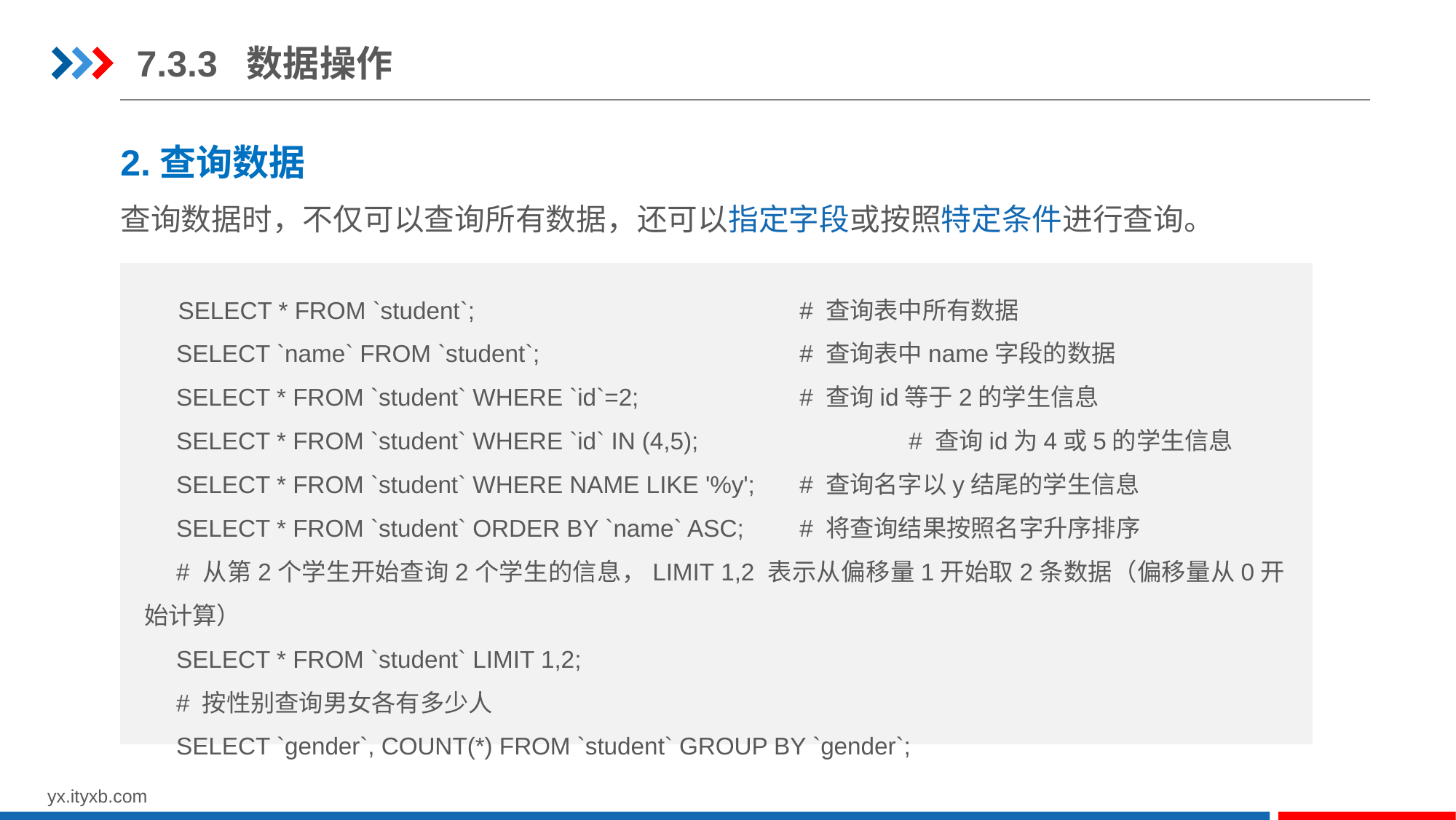

7.3.3  数据操作
2.查询数据
查询数据时，不仅可以查询所有数据，还可以指定字段或按照特定条件进行查询。

     SELECT * FROM `student`;			# 查询表中所有数据
SELECT `name` FROM `student`;			# 查询表中name字段的数据
SELECT * FROM `student` WHERE `id`=2;		# 查询id等于2的学生信息
SELECT * FROM `student` WHERE `id` IN (4,5);		# 查询id为4或5的学生信息
SELECT * FROM `student` WHERE NAME LIKE '%y';	# 查询名字以y结尾的学生信息
SELECT * FROM `student` ORDER BY `name` ASC;	# 将查询结果按照名字升序排序
# 从第2个学生开始查询2个学生的信息，LIMIT 1,2 表示从偏移量1开始取2条数据（偏移量从0开始计算）
SELECT * FROM `student` LIMIT 1,2;
# 按性别查询男女各有多少人
SELECT `gender`, COUNT(*) FROM `student` GROUP BY `gender`;